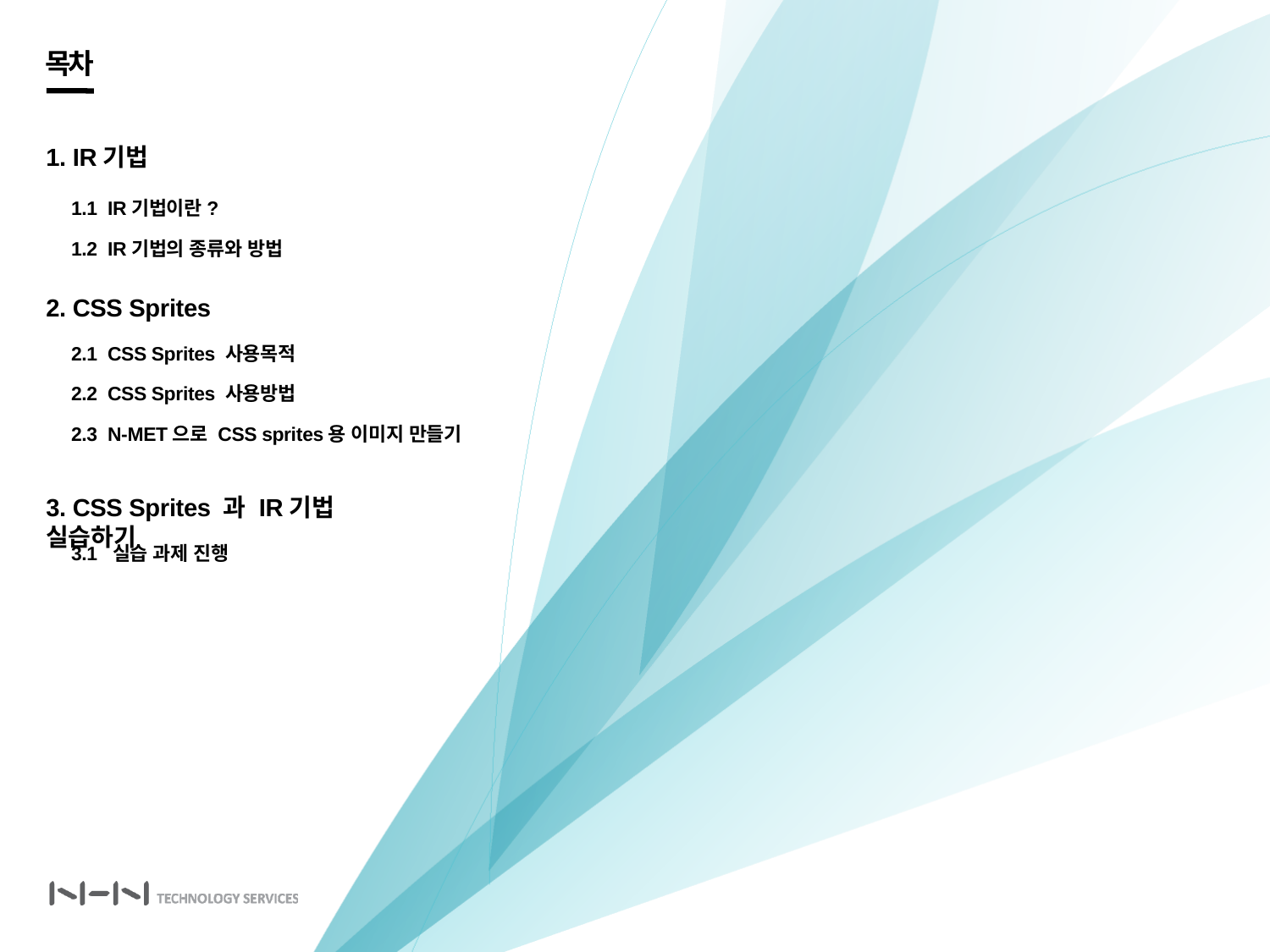

목차
1. IR기법
1.1  IR기법이란?
1.2  IR기법의 종류와 방법
2. CSS Sprites
2.1  CSS Sprites 사용목적
2.2  CSS Sprites 사용방법
2.3  N-MET으로 CSS sprites용 이미지 만들기
3. CSS Sprites 과 IR기법 실습하기
3.1  실습 과제 진행